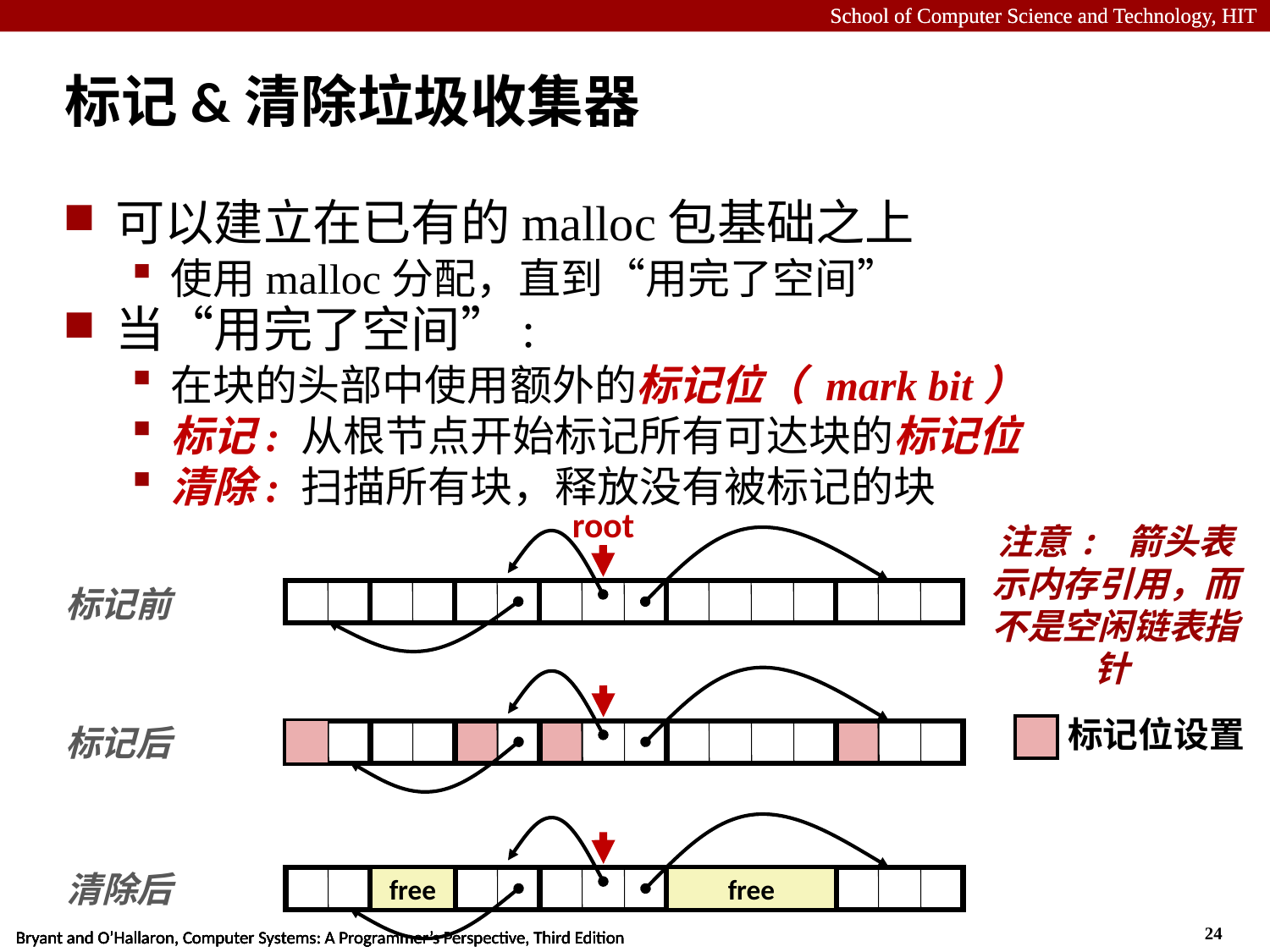

# 标记&清除垃圾收集器
可以建立在已有的malloc包基础之上
使用malloc分配，直到“用完了空间”
当“用完了空间”:
在块的头部中使用额外的标记位（ mark bit）
标记: 从根节点开始标记所有可达块的标记位
清除: 扫描所有块，释放没有被标记的块

root
注意: 箭头表示内存引用，而不是空闲链表指针

标记前

标记位设置
标记后

清除后

free

free